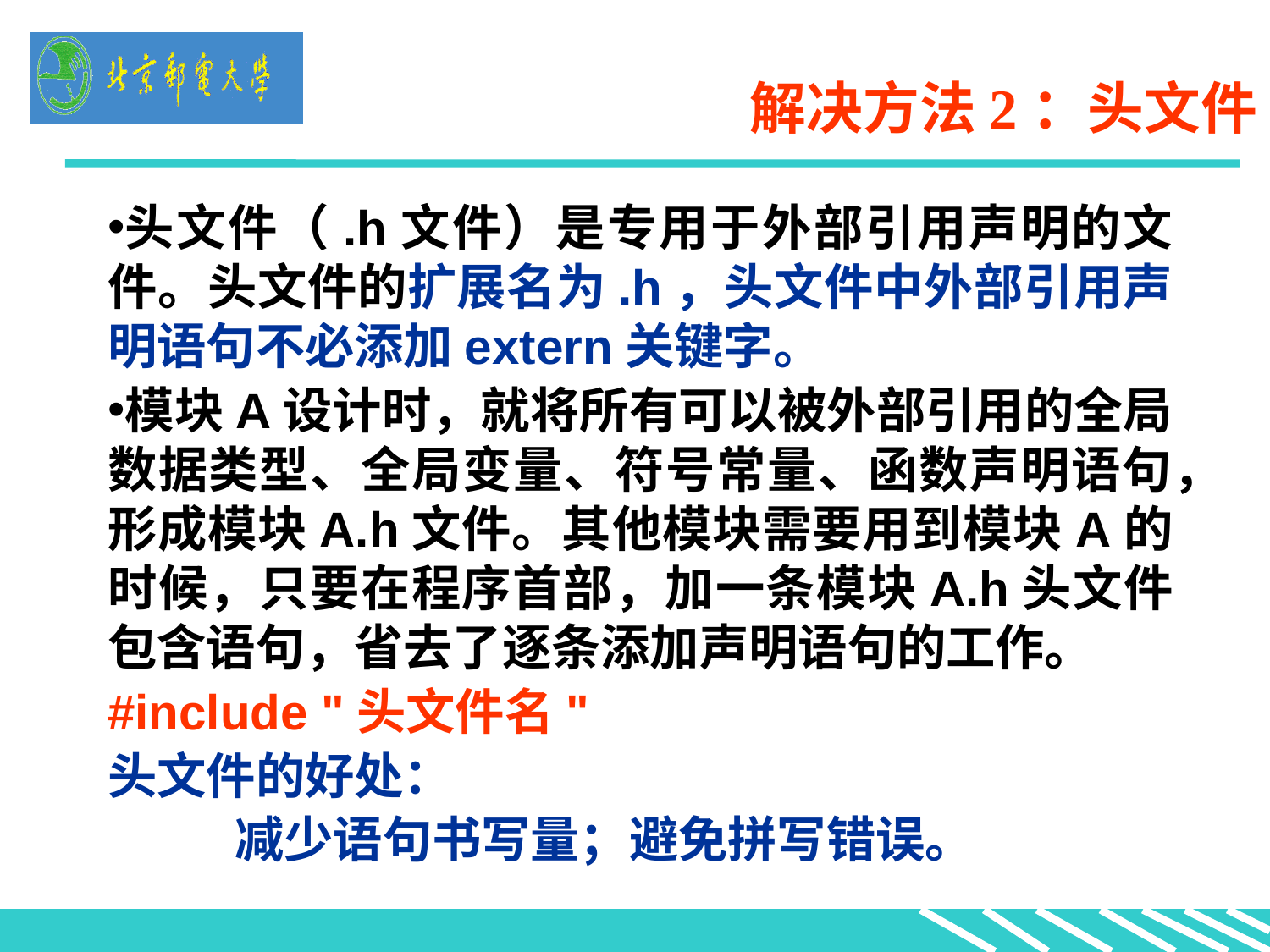

解决方法2：头文件
头文件（.h文件）是专用于外部引用声明的文件。头文件的扩展名为.h，头文件中外部引用声明语句不必添加extern关键字。
模块A设计时，就将所有可以被外部引用的全局数据类型、全局变量、符号常量、函数声明语句，形成模块A.h文件。其他模块需要用到模块A的时候，只要在程序首部，加一条模块A.h头文件包含语句，省去了逐条添加声明语句的工作。
#include "头文件名"
头文件的好处：
	减少语句书写量；避免拼写错误。